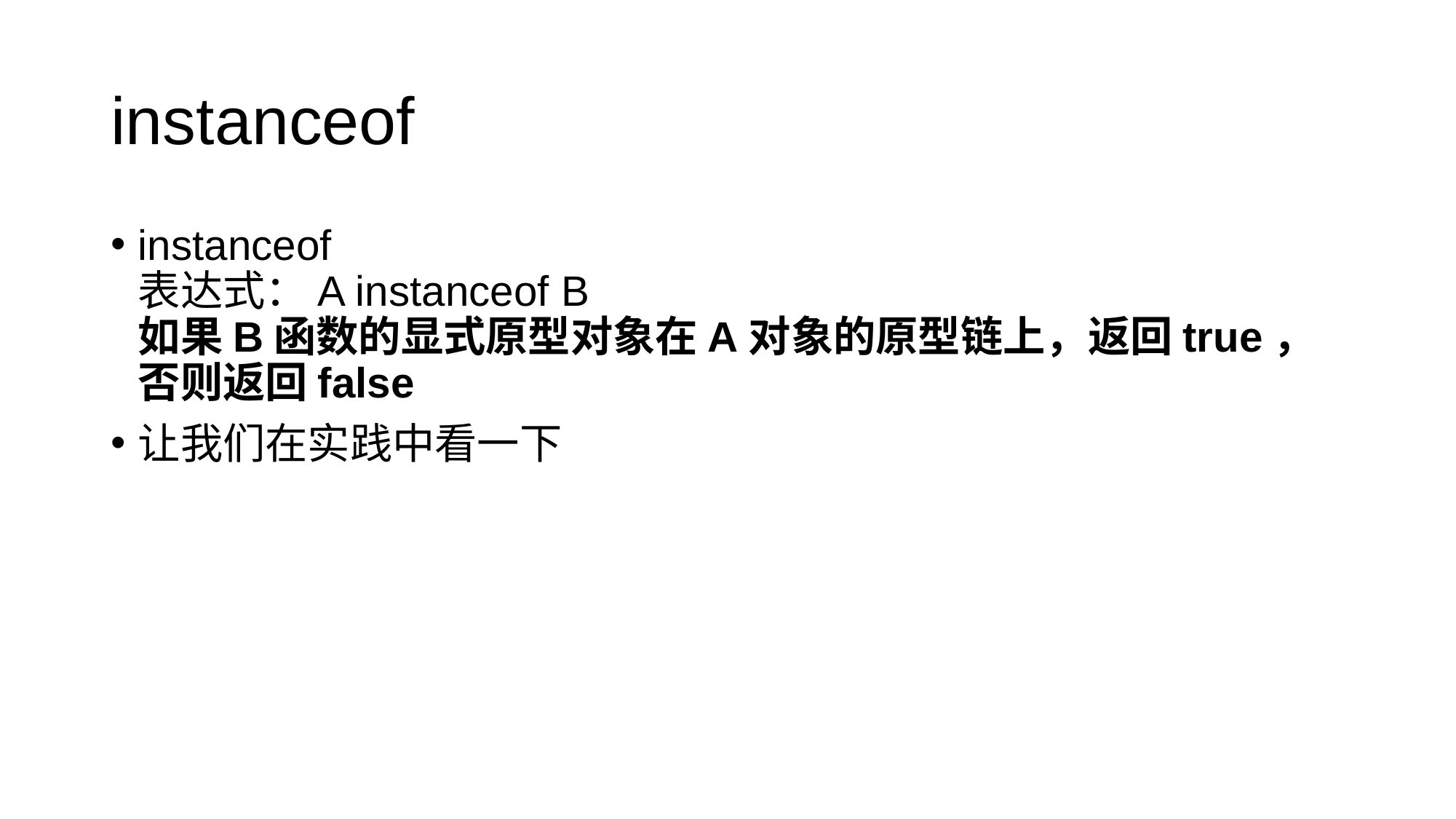

# instanceof
instanceof
表达式：A instanceof B
如果B函数的显式原型对象在A对象的原型链上，返回true，否则返回false
让我们在实践中看一下